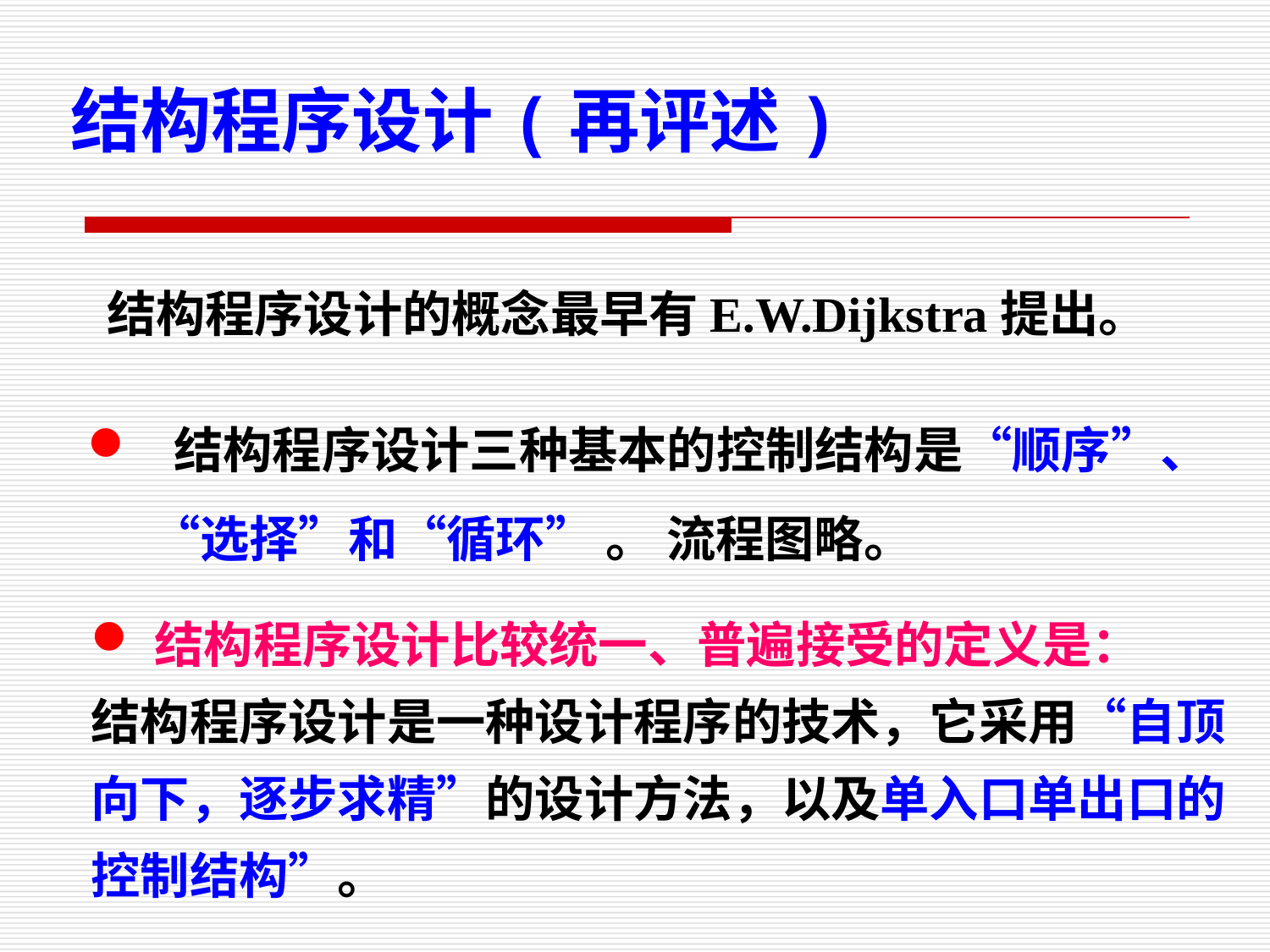

结构程序设计(再评述)
  结构程序设计的概念最早有E.W.Dijkstra提出。
 结构程序设计三种基本的控制结构是“顺序”、“选择”和“循环” 。 流程图略。
结构程序设计比较统一、普遍接受的定义是：
结构程序设计是一种设计程序的技术，它采用“自顶向下，逐步求精”的设计方法，以及单入口单出口的控制结构”。